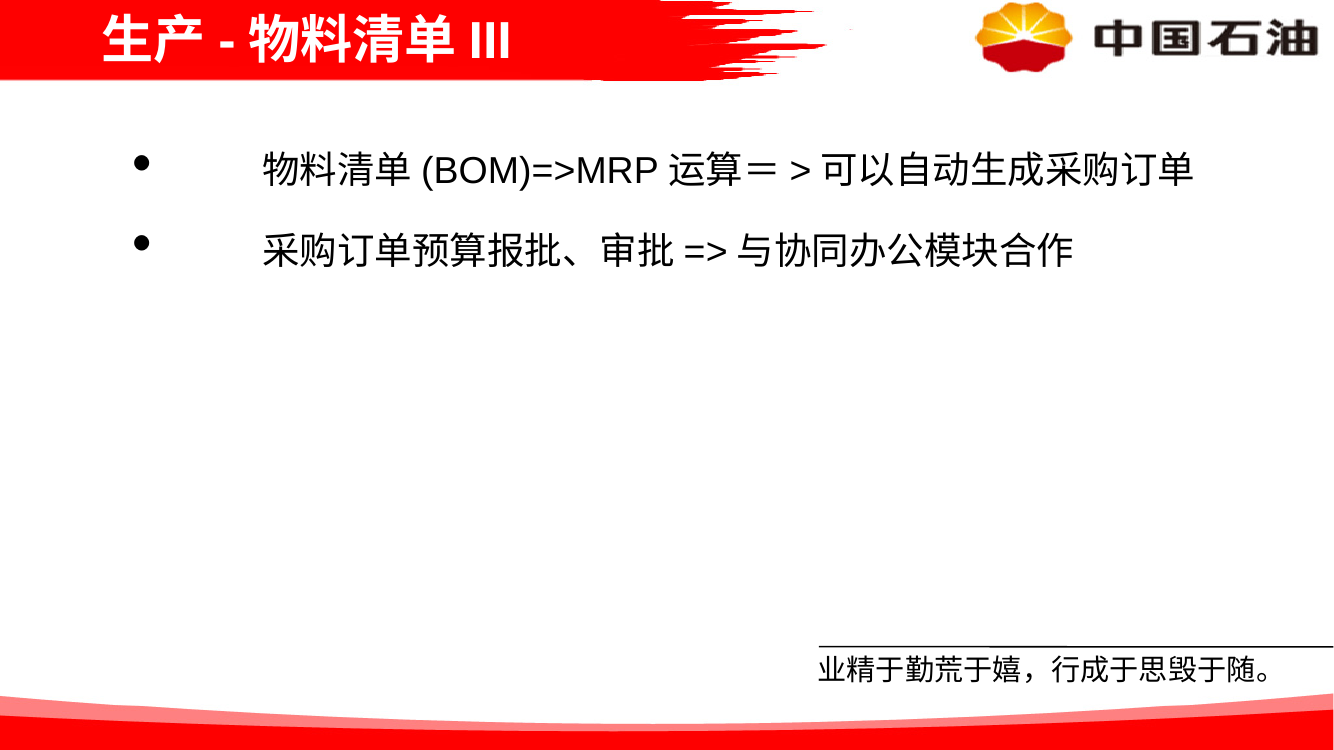

# 生产-物料清单III
物料清单(BOM)=>MRP运算＝>可以自动生成采购订单
采购订单预算报批、审批=>与协同办公模块合作
业精于勤荒于嬉，行成于思毁于随。